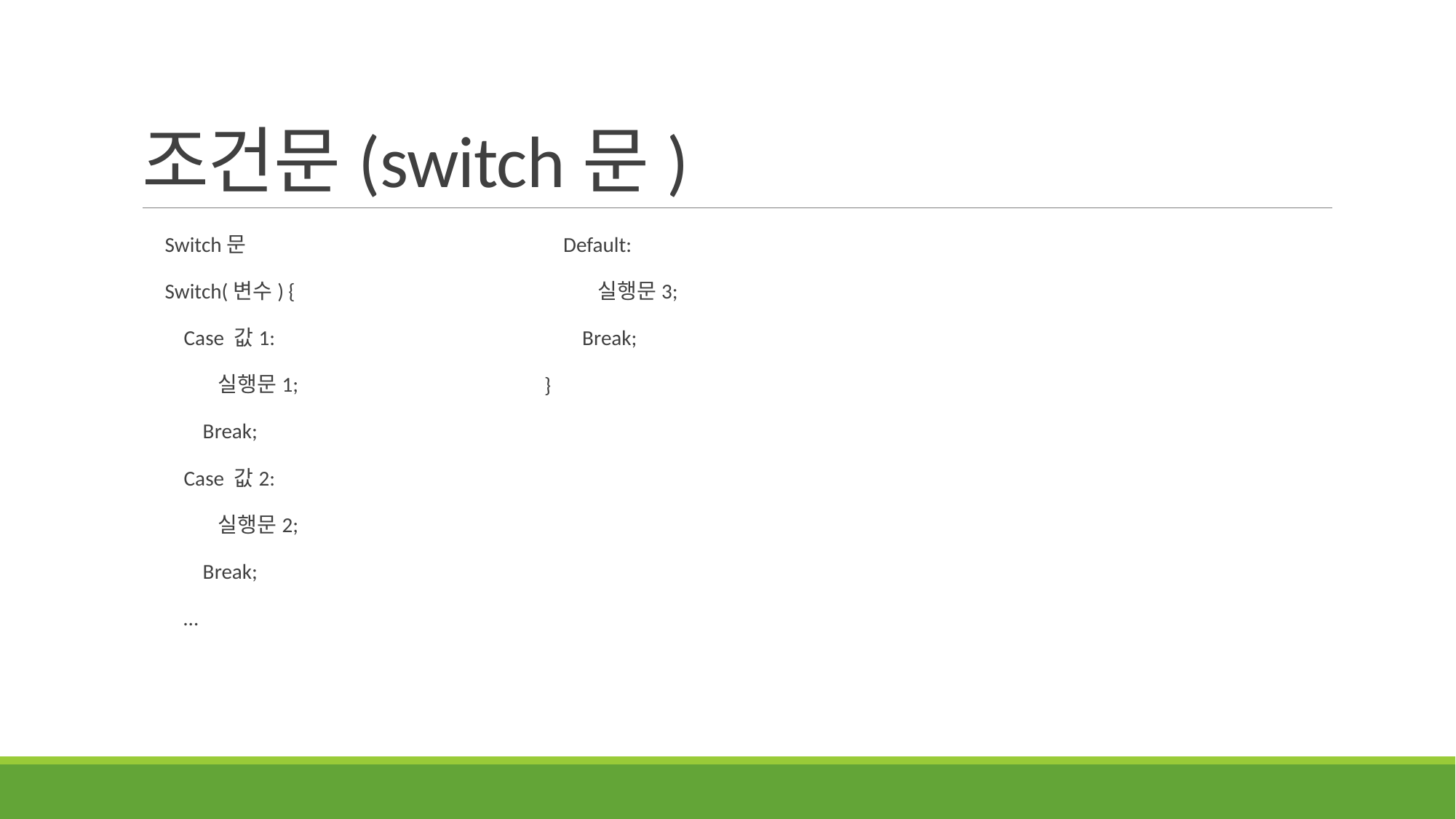

# 조건문(switch문)
Switch문
Switch(변수) {
    Case 값1:
        실행문1;
        Break;
    Case 값2:
        실행문2;
        Break;
    …
    Default:
        실행문3;
        Break;
}